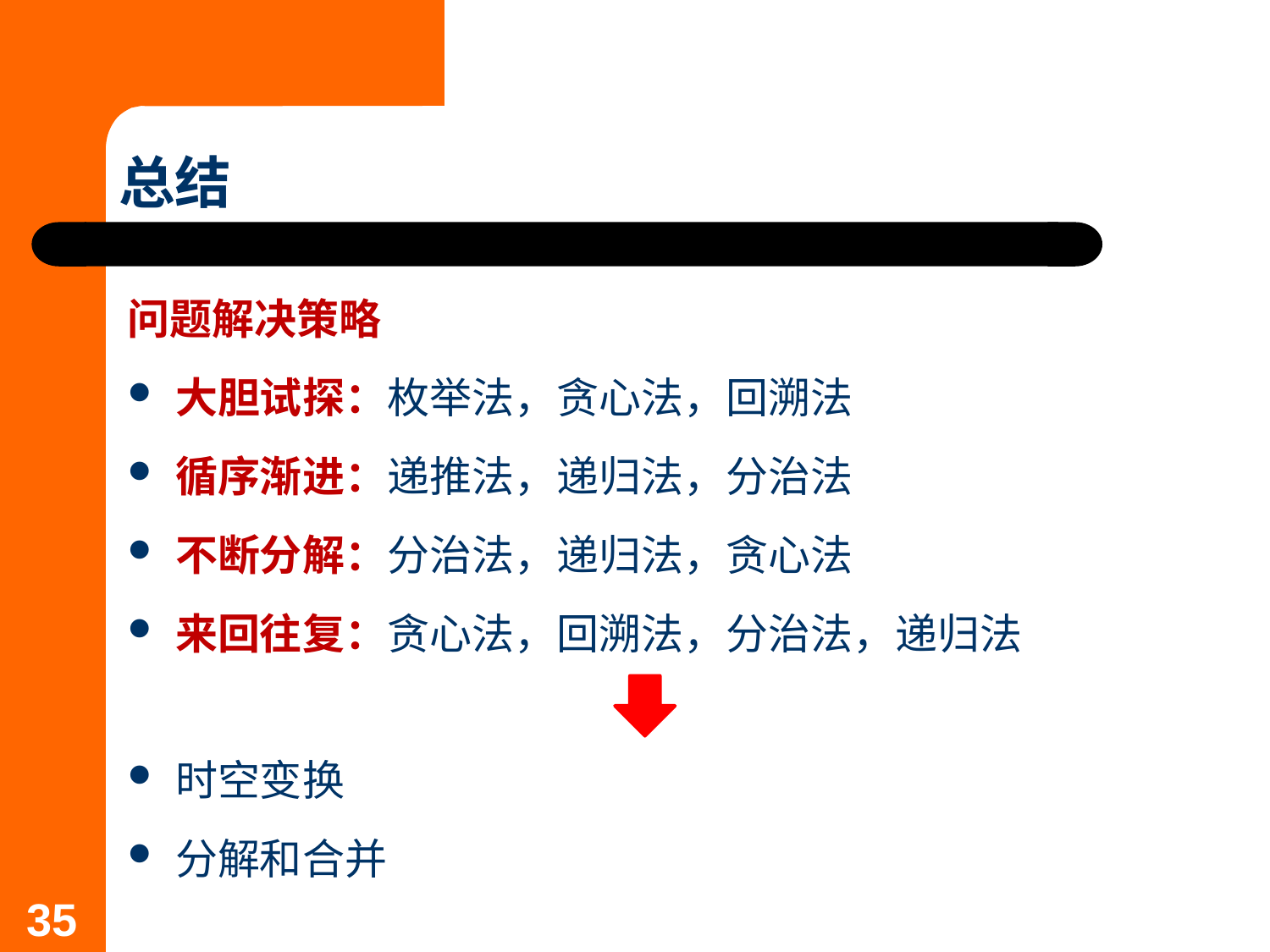

# 总结
问题解决策略
大胆试探：枚举法，贪心法，回溯法
循序渐进：递推法，递归法，分治法
不断分解：分治法，递归法，贪心法
来回往复：贪心法，回溯法，分治法，递归法

时空变换
分解和合并

35